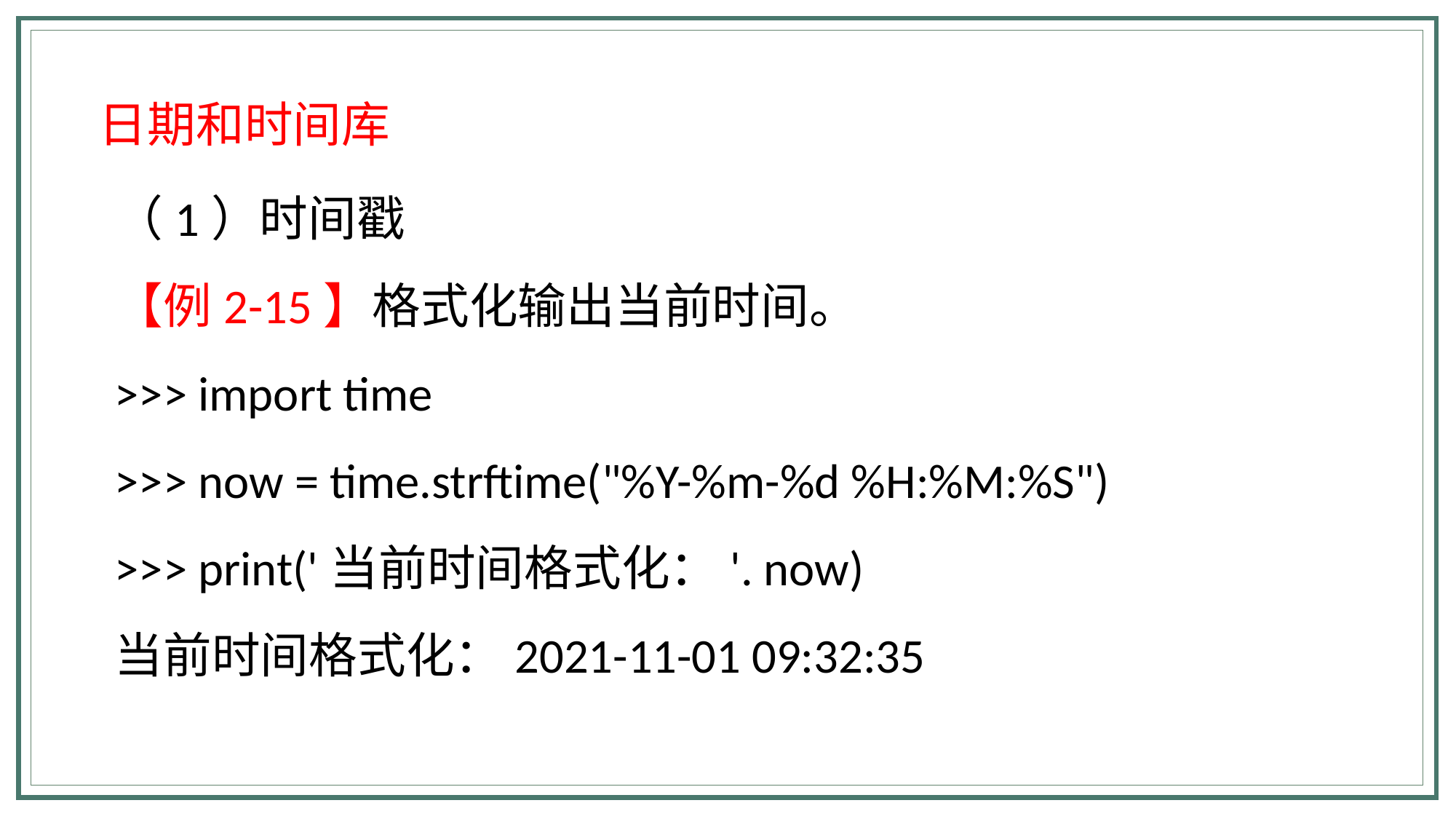

日期和时间库

（1）时间戳
【例2-15】格式化输出当前时间。
>>> import time
>>> now = time.strftime("%Y-%m-%d %H:%M:%S")
>>> print('当前时间格式化：'. now)
当前时间格式化：2021-11-01 09:32:35